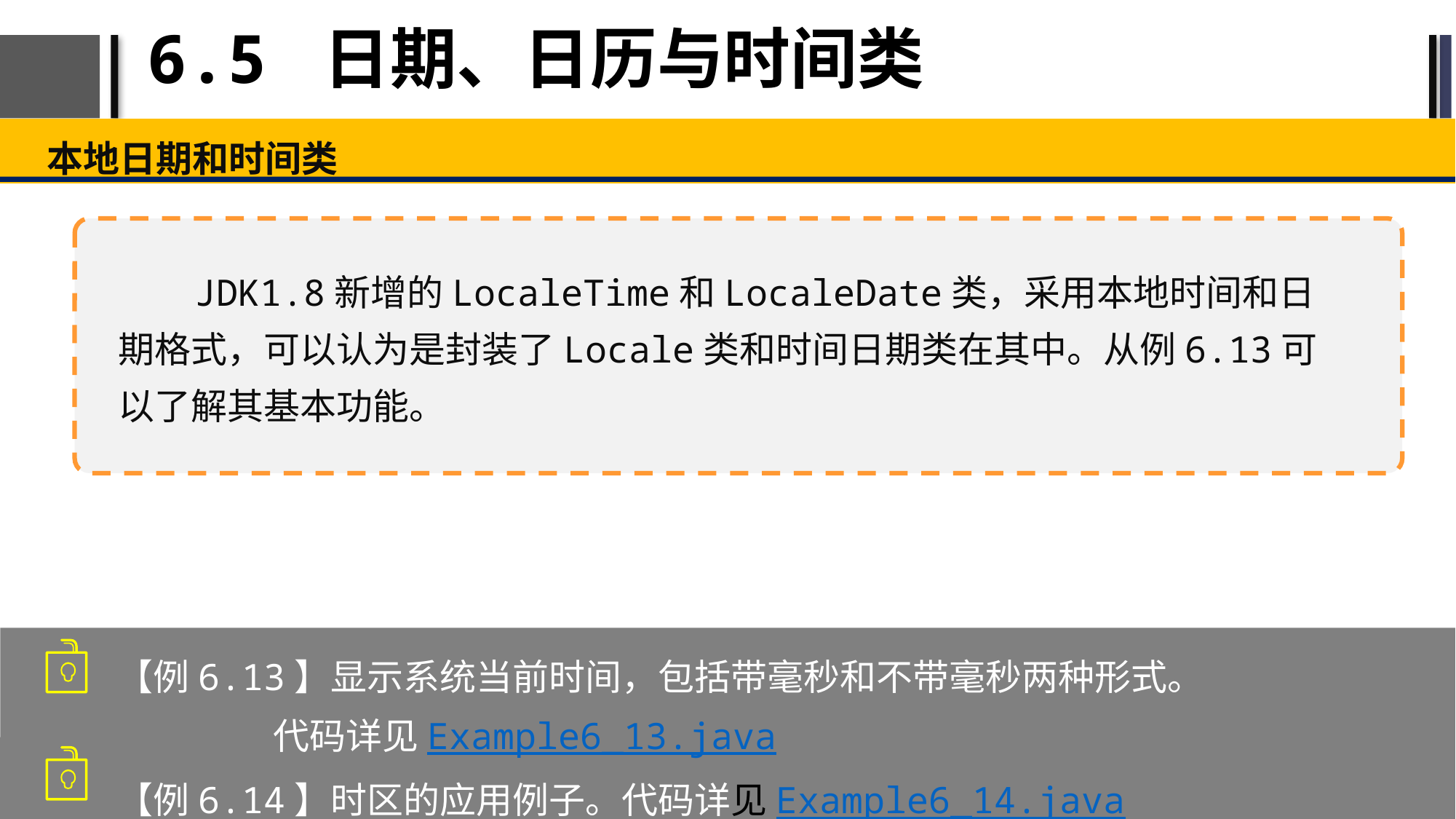

# 6.5 日期、日历与时间类

本地日期和时间类

 JDK1.8新增的LocaleTime和LocaleDate类，采用本地时间和日期格式，可以认为是封装了Locale类和时间日期类在其中。从例6.13可以了解其基本功能。

【例6.13】显示系统当前时间，包括带毫秒和不带毫秒两种形式。
                  代码详见Example6_13.java
【例6.14】时区的应用例子。代码详见Example6_14.java